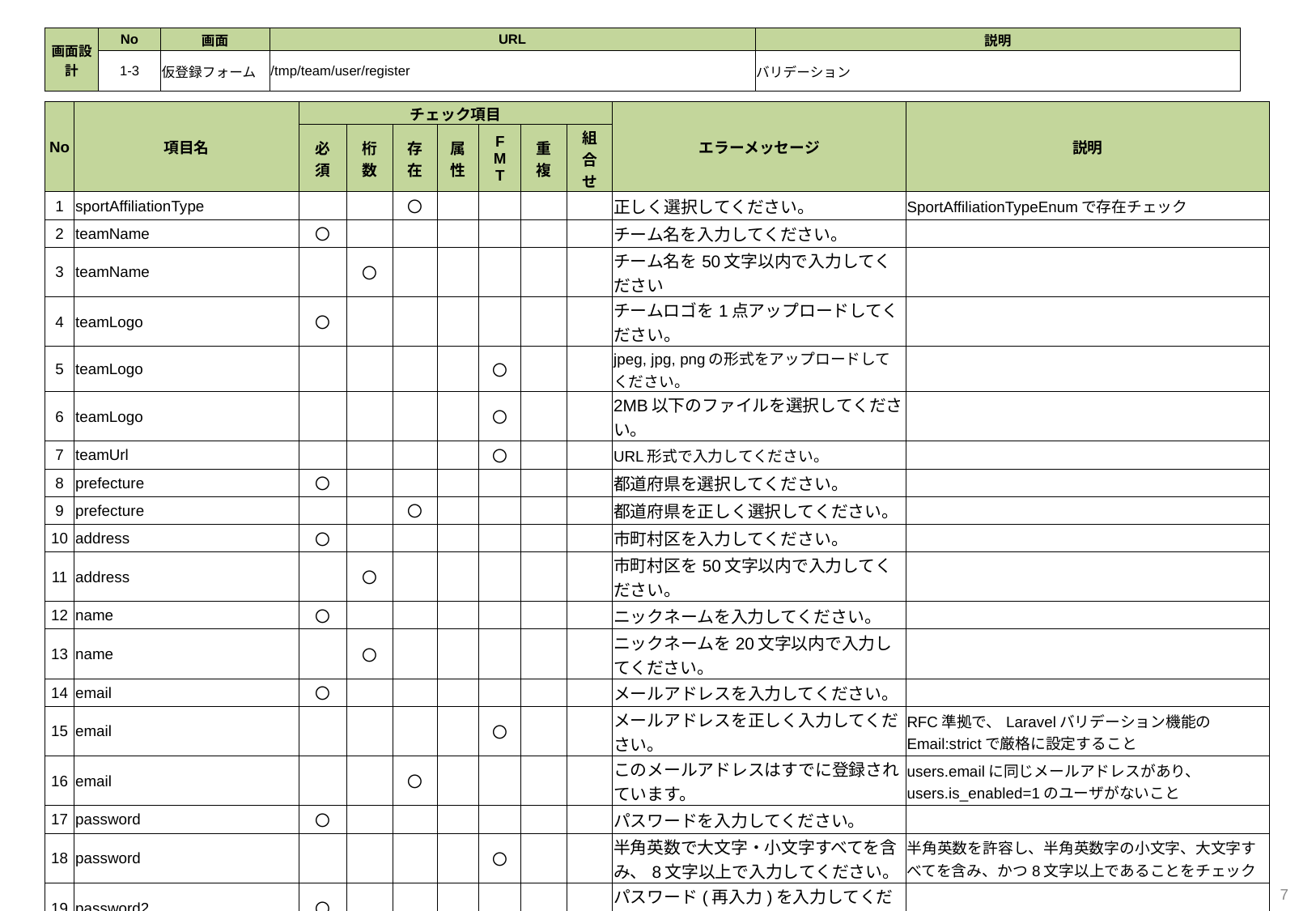

| 画面設計 | No | 画面 | URL | 説明 |
| --- | --- | --- | --- | --- |
|  | 1-3 | 仮登録フォーム | /tmp/team/user/register | バリデーション |
| No | 項目名 | チェック項目 |  |  |  |  |  |  | エラーメッセージ | 説明 |
| --- | --- | --- | --- | --- | --- | --- | --- | --- | --- | --- |
|  |  | 必 須 | 桁 数 | 存 在 | 属 性 | F M T | 重 複 | 組 合 せ |  |  |
| 1 | sportAffiliationType |  |  | 〇 |  |  |  |  | 正しく選択してください。 | SportAffiliationTypeEnumで存在チェック |
| 2 | teamName | 〇 |  |  |  |  |  |  | チーム名を入力してください。 |  |
| 3 | teamName |  | 〇 |  |  |  |  |  | チーム名を50文字以内で入力してください |  |
| 4 | teamLogo | 〇 |  |  |  |  |  |  | チームロゴを1点アップロードしてください。 |  |
| 5 | teamLogo |  |  |  |  | 〇 |  |  | jpeg, jpg, pngの形式をアップロードしてください。 |  |
| 6 | teamLogo |  |  |  |  | 〇 |  |  | 2MB以下のファイルを選択してください。 |  |
| 7 | teamUrl |  |  |  |  | 〇 |  |  | URL形式で入力してください。 |  |
| 8 | prefecture | 〇 |  |  |  |  |  |  | 都道府県を選択してください。 |  |
| 9 | prefecture |  |  | 〇 |  |  |  |  | 都道府県を正しく選択してください。 |  |
| 10 | address | 〇 |  |  |  |  |  |  | 市町村区を入力してください。 |  |
| 11 | address |  | 〇 |  |  |  |  |  | 市町村区を50文字以内で入力してください。 |  |
| 12 | name | 〇 |  |  |  |  |  |  | ニックネームを入力してください。 |  |
| 13 | name |  | 〇 |  |  |  |  |  | ニックネームを20文字以内で入力してください。 |  |
| 14 | email | 〇 |  |  |  |  |  |  | メールアドレスを入力してください。 |  |
| 15 | email |  |  |  |  | 〇 |  |  | メールアドレスを正しく入力してください。 | RFC準拠で、Laravelバリデーション機能の Email:strictで厳格に設定すること |
| 16 | email |  |  | 〇 |  |  |  |  | このメールアドレスはすでに登録されています。 | users.emailに同じメールアドレスがあり、 users.is\_enabled=1のユーザがないこと |
| 17 | password | 〇 |  |  |  |  |  |  | パスワードを入力してください。 |  |
| 18 | password |  |  |  |  | 〇 |  |  | 半角英数で大文字・小文字すべてを含み、8文字以上で入力してください。 | 半角英数を許容し、半角英数字の小文字、大文字すべてを含み、かつ8文字以上であることをチェック |
| 19 | password2 | 〇 |  |  |  |  |  |  | パスワード(再入力)を入力してください。 |  |
| 20 | password2 |  |  |  |  |  |  | 〇 | 同じパスワードを入力してください。 | passwordと比較 |
7